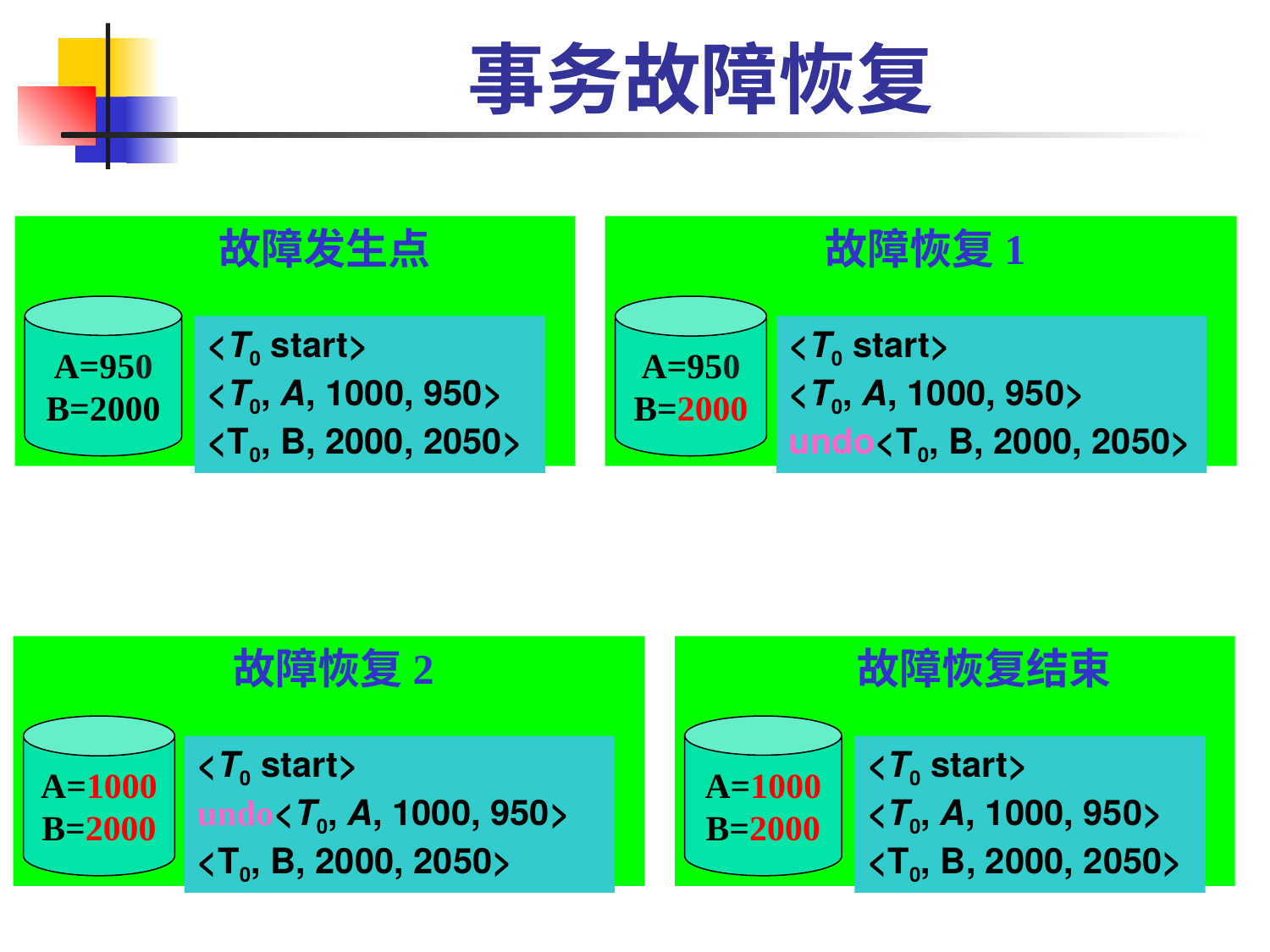

# 事务故障恢复

故障发生点
A=950
B=2000
<T0 start>
<T0, A, 1000, 950>
<T0, B, 2000, 2050>

故障恢复1
A=950
B=2000
<T0 start>
<T0, A, 1000, 950>
undo<T0, B, 2000, 2050>

故障恢复2
A=1000
B=2000
<T0 start>
undo<T0, A, 1000, 950>
<T0, B, 2000, 2050>

故障恢复结束
A=1000
B=2000
<T0 start>
<T0, A, 1000, 950>
<T0, B, 2000, 2050>